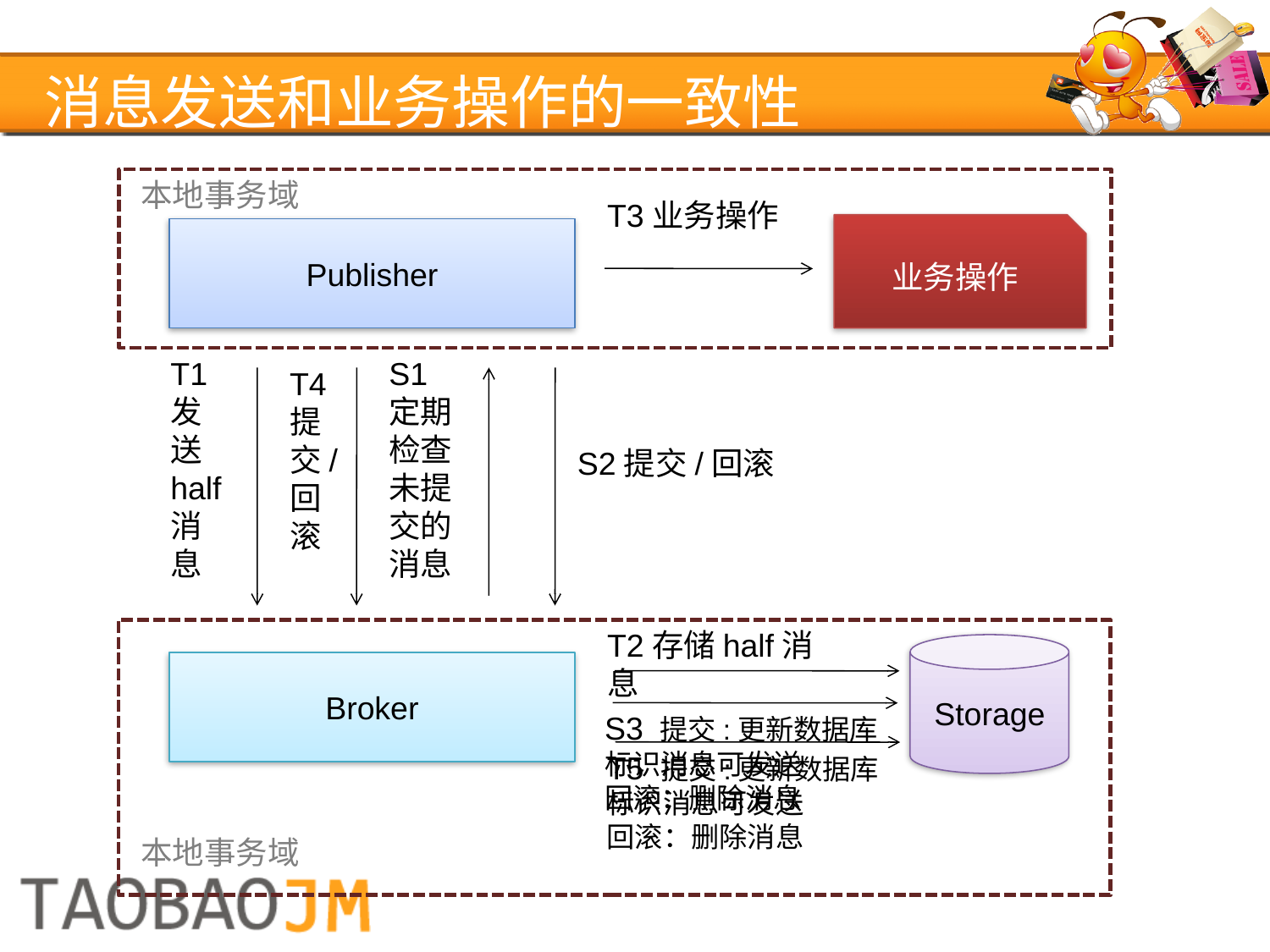

# 消息发送和业务操作的一致性

本地事务域
T3业务操作
业务操作
Publisher
T1
发送half消息
S1
定期检查未提交的消息
T4提交/回滚
S2提交/回滚
T2存储half消息

Storage
Broker
S3 提交:更新数据库 标识消息可发送
回滚：删除消息
T5 提交:更新数据库 标识消息可发送
回滚：删除消息
本地事务域